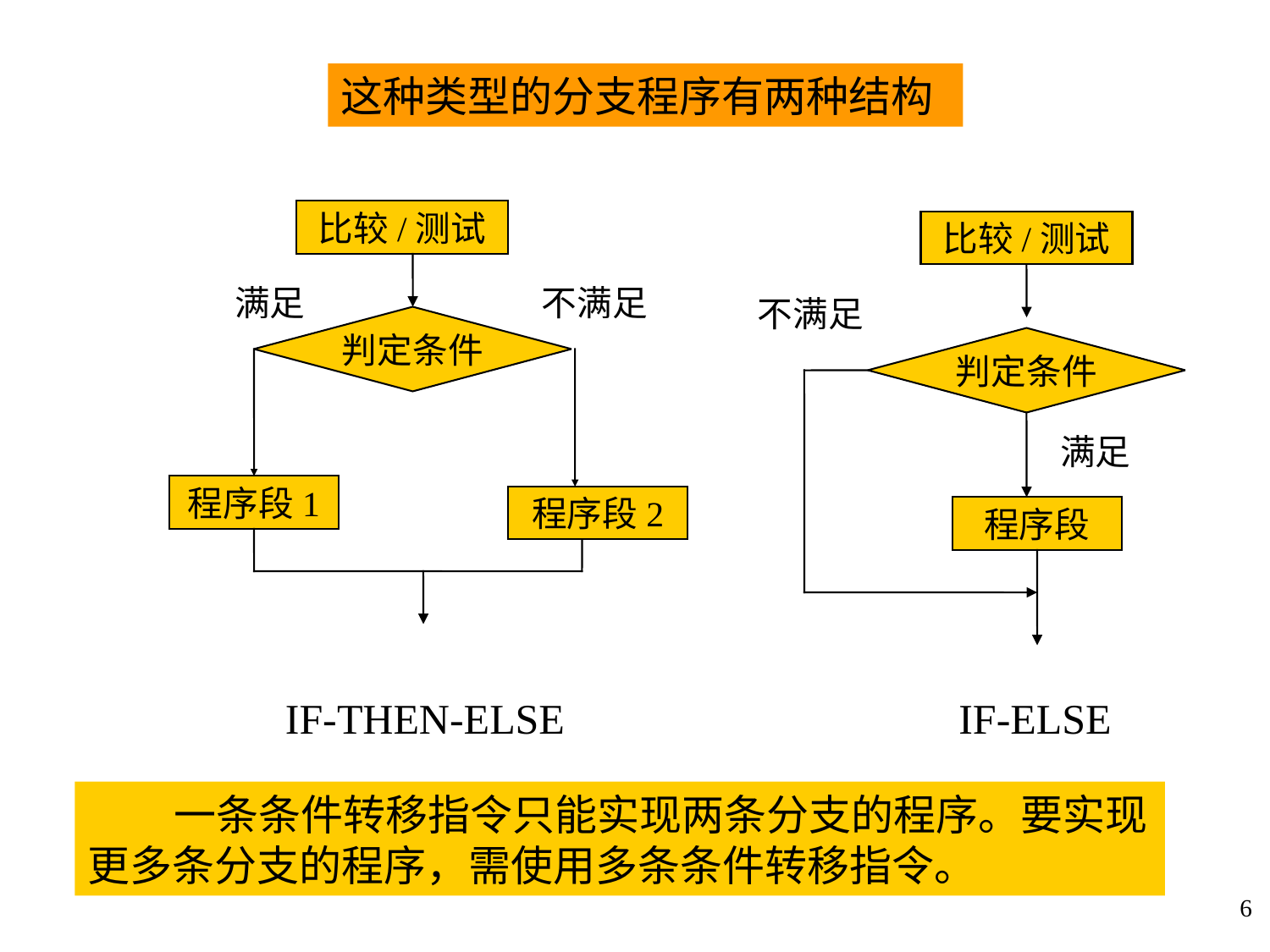

这种类型的分支程序有两种结构
比较/测试

满足
不满足
判定条件

程序段1
程序段2

比较/测试

不满足
判定条件

满足
程序段

IF-THEN-ELSE
IF-ELSE
        一条条件转移指令只能实现两条分支的程序。要实现更多条分支的程序，需使用多条条件转移指令。
6